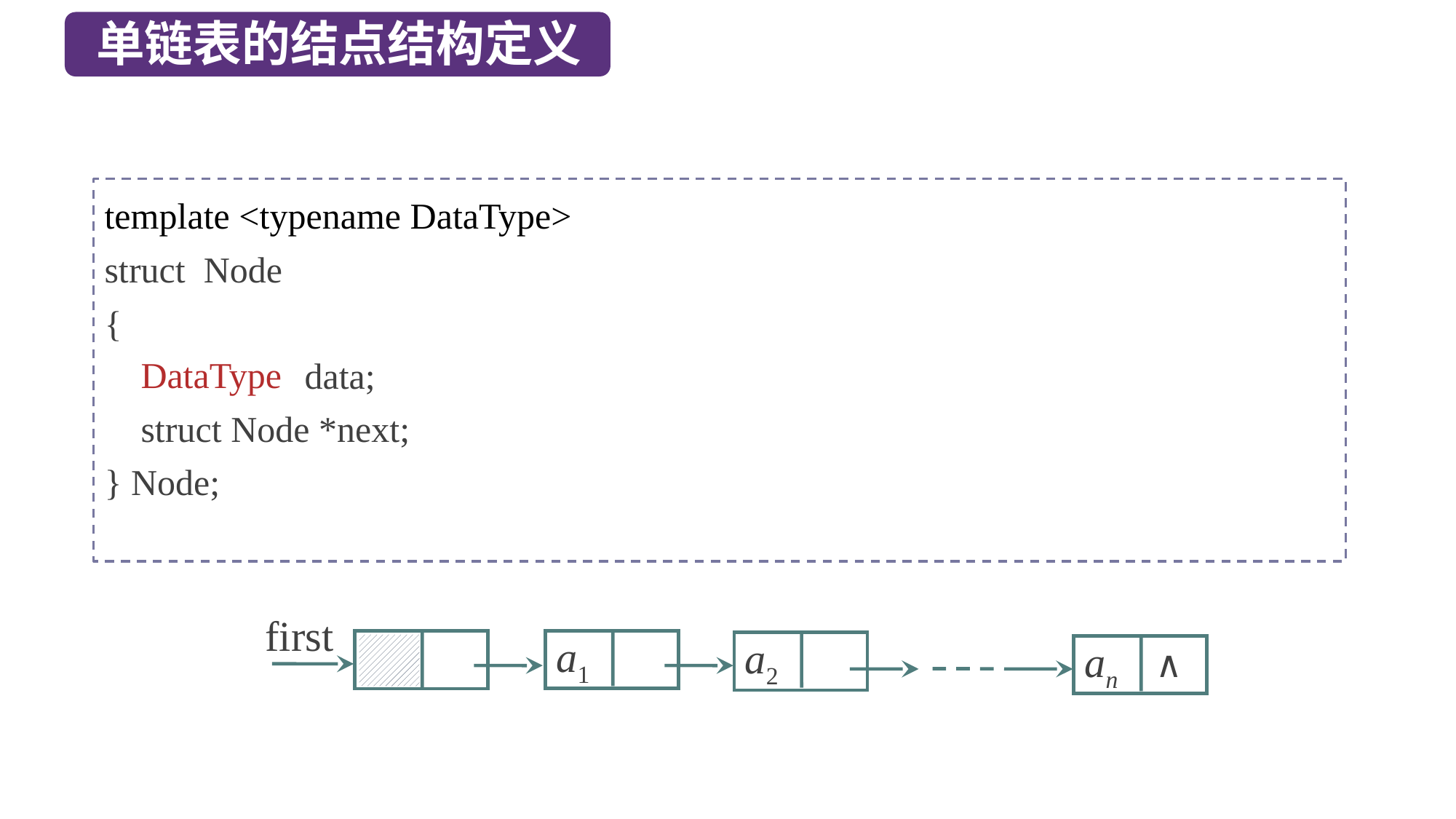

单链表的结点结构定义

template <typename DataType>

    DataType

struct  Node
{
                      data;
    struct Node *next;
} Node;

first

a1

a2

∧
an